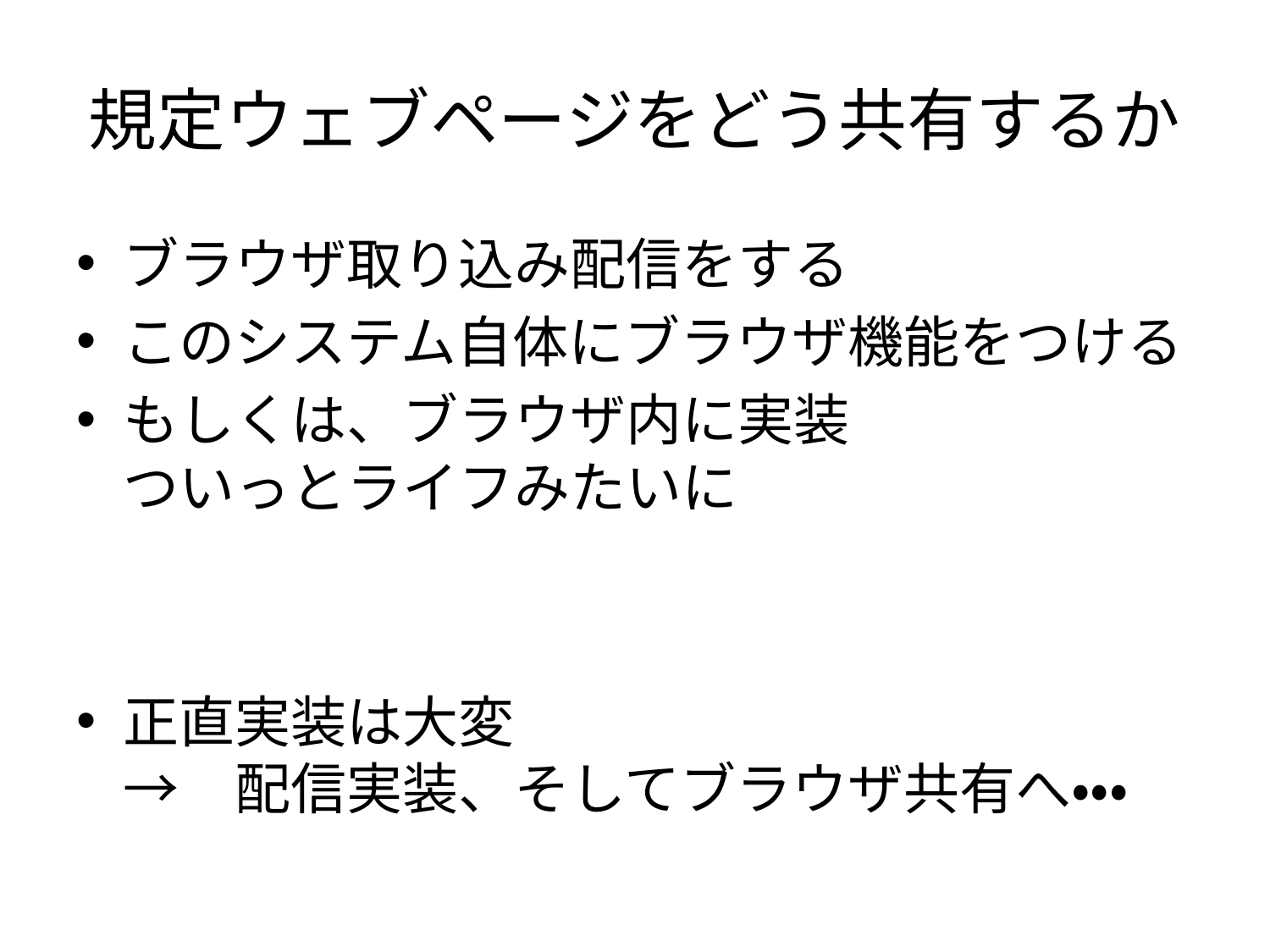

# 規定ウェブページをどう共有するか
ブラウザ取り込み配信をする
このシステム自体にブラウザ機能をつける
もしくは、ブラウザ内に実装
ついっとライフみたいに

正直実装は大変
→　配信実装、そしてブラウザ共有へ・・・